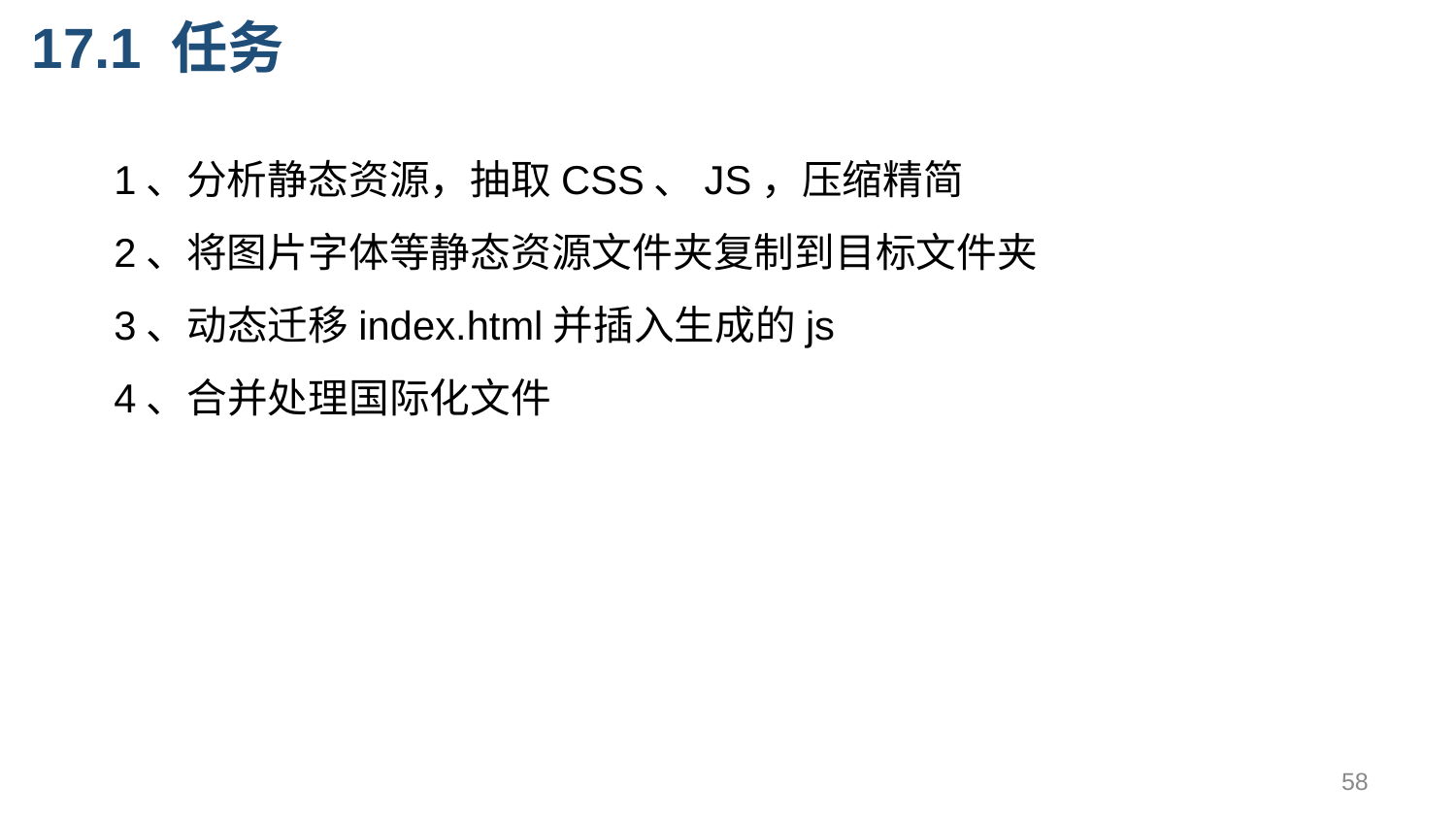

# 17.1 任务
1、分析静态资源，抽取CSS、JS，压缩精简
2、将图片字体等静态资源文件夹复制到目标文件夹
3、动态迁移index.html并插入生成的js
4、合并处理国际化文件

58